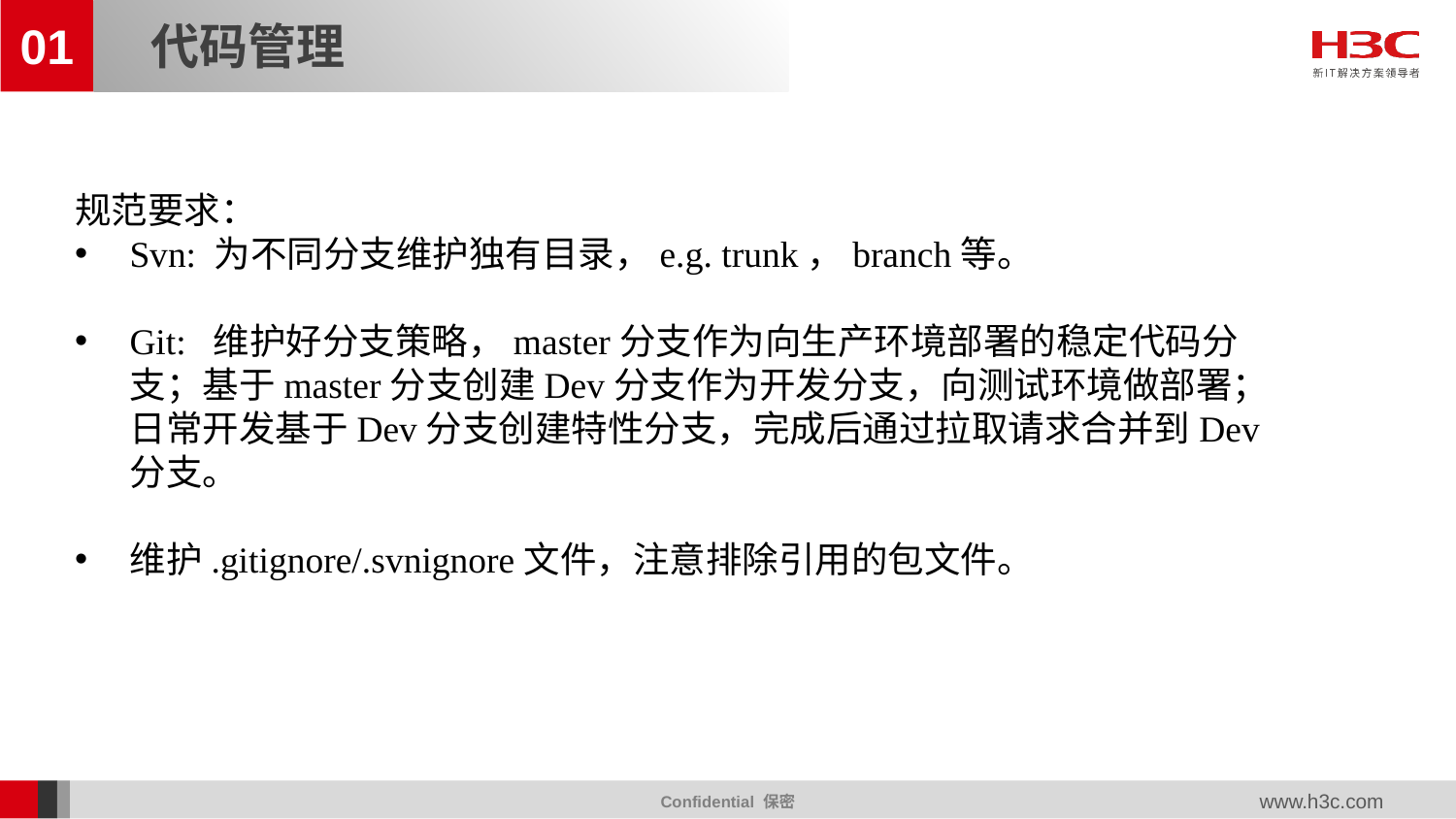

01
代码管理
规范要求：
Svn: 为不同分支维护独有目录，e.g. trunk，branch等。

Git:  维护好分支策略，master分支作为向生产环境部署的稳定代码分支；基于master分支创建Dev分支作为开发分支，向测试环境做部署；日常开发基于Dev分支创建特性分支，完成后通过拉取请求合并到Dev分支。

维护.gitignore/.svnignore文件，注意排除引用的包文件。